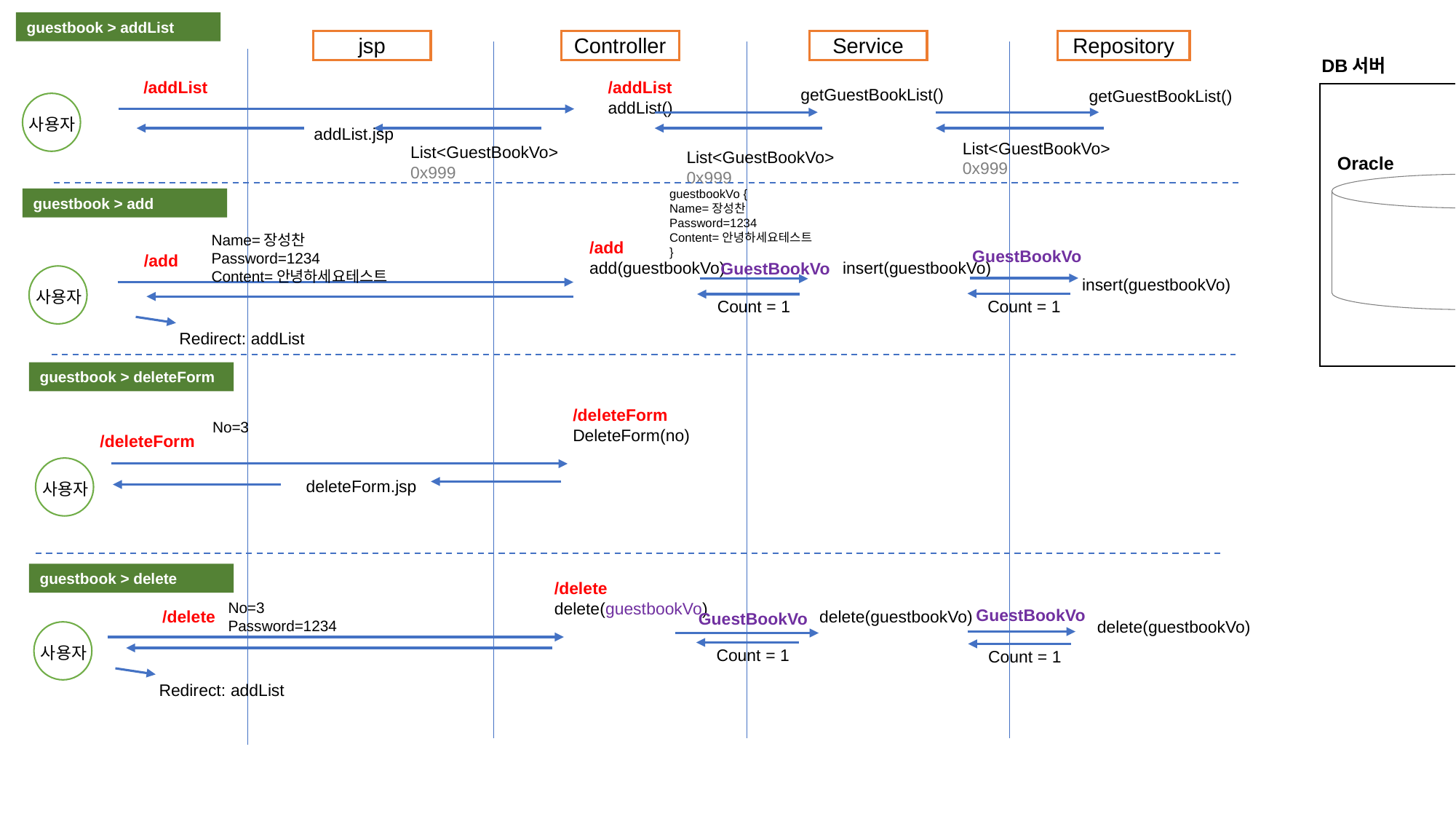

guestbook > addList
Repository
Service
Controller
jsp
DB서버
/addList
addList()
/addList
getGuestBookList()
getGuestBookList()

사용자
addList.jsp
List<GuestBookVo>
0x999
List<GuestBookVo>
0x999
List<GuestBookVo>
0x999
Oracle

guestbookVo {
Name=장성찬
Password=1234
Content=안녕하세요테스트
}
guestbook > add
Name=장성찬
Password=1234
Content=안녕하세요테스트
/add
add(guestbookVo)
GuestBookVo
/add
insert(guestbookVo)
GuestBookVo

사용자
insert(guestbookVo)
Count = 1
Count = 1
Redirect: addList
guestbook > deleteForm
/deleteForm
DeleteForm(no)
No=3
/deleteForm

사용자
deleteForm.jsp
guestbook > delete
/delete
delete(guestbookVo)
No=3
Password=1234
GuestBookVo
/delete
delete(guestbookVo)
GuestBookVo
delete(guestbookVo)

사용자
Count = 1
Count = 1
Redirect: addList